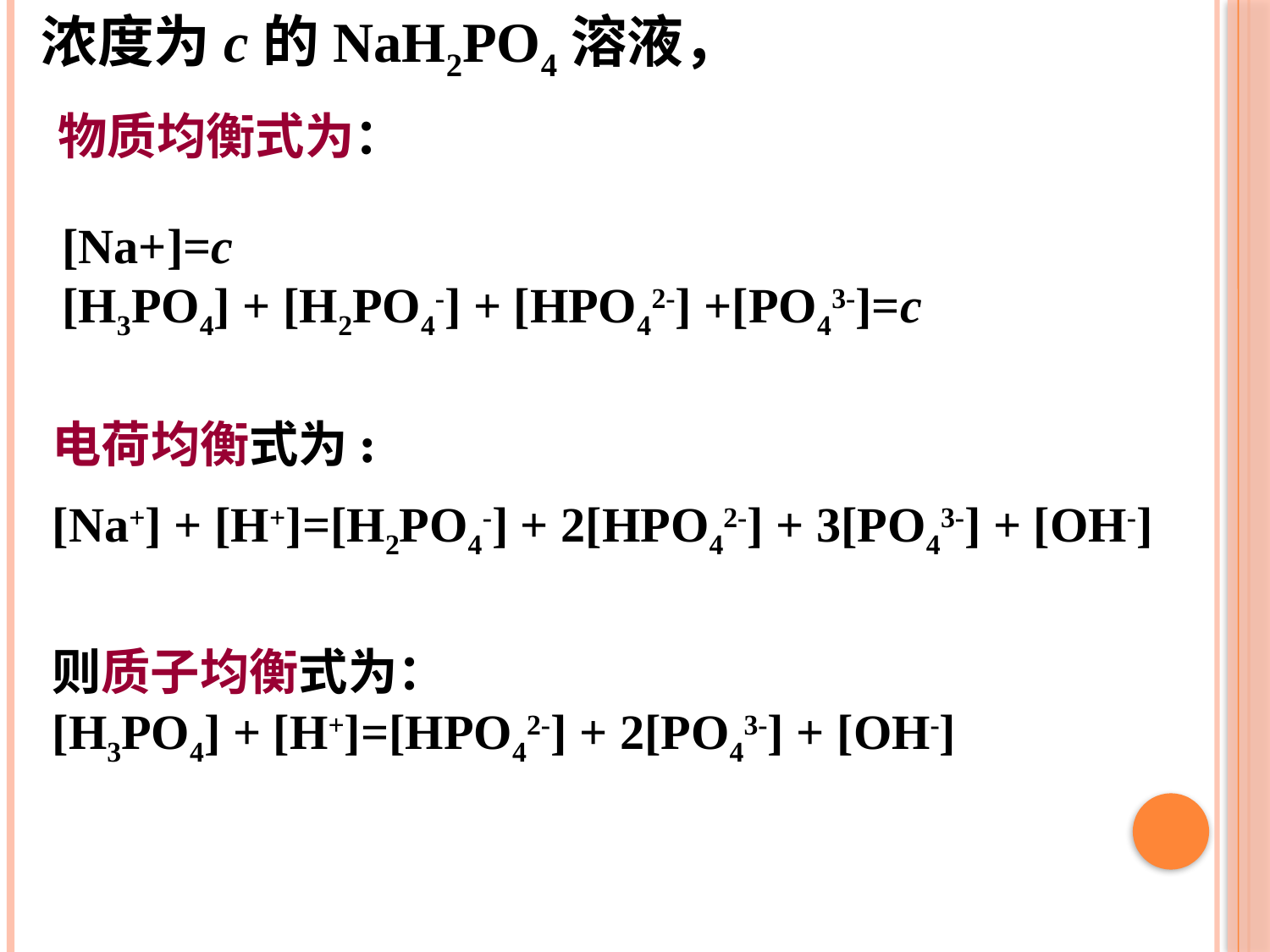

浓度为c的NaH2PO4溶液，
   物质均衡式为：
[Na+]=c
[H3PO4] + [H2PO4-] + [HPO42-] +[PO43-]=c

电荷均衡式为:
[Na+] + [H+]=[H2PO4-] + 2[HPO42-] + 3[PO43-] + [OH-]
则质子均衡式为：
[H3PO4] + [H+]=[HPO42-] + 2[PO43-] + [OH-]
29